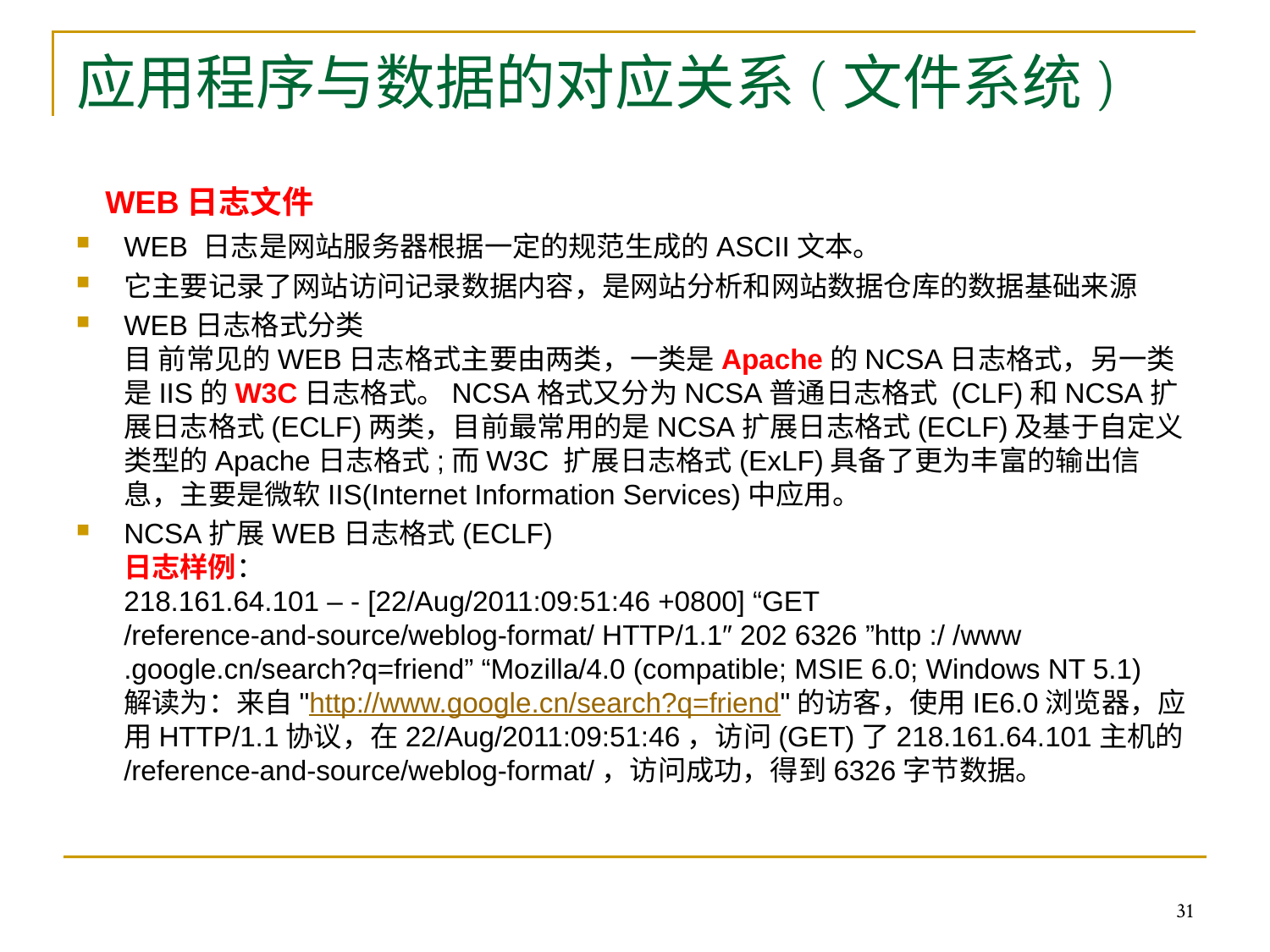

# 应用程序与数据的对应关系(文件系统)
WEB日志文件
WEB 日志是网站服务器根据一定的规范生成的ASCII文本。
它主要记录了网站访问记录数据内容，是网站分析和网站数据仓库的数据基础来源
WEB日志格式分类
目 前常见的WEB日志格式主要由两类，一类是Apache的NCSA日志格式，另一类是IIS的W3C日志格式。NCSA格式又分为NCSA普通日志格式 (CLF)和NCSA扩展日志格式(ECLF)两类，目前最常用的是NCSA扩展日志格式(ECLF)及基于自定义类型的Apache日志格式;而W3C 扩展日志格式(ExLF)具备了更为丰富的输出信息，主要是微软IIS(Internet Information Services)中应用。
NCSA扩展WEB日志格式(ECLF)
日志样例：
218.161.64.101 – - [22/Aug/2011:09:51:46 +0800] “GET /reference-and-source/weblog-format/ HTTP/1.1″ 202 6326 ”http :/ /www .google.cn/search?q=friend” “Mozilla/4.0 (compatible; MSIE 6.0; Windows NT 5.1)
解读为：来自"http://www.google.cn/search?q=friend"的访客，使用IE6.0浏览器，应用HTTP/1.1协议，在22/Aug/2011:09:51:46，访问(GET)了218.161.64.101主机的 /reference-and-source/weblog-format/，访问成功，得到6326字节数据。
31